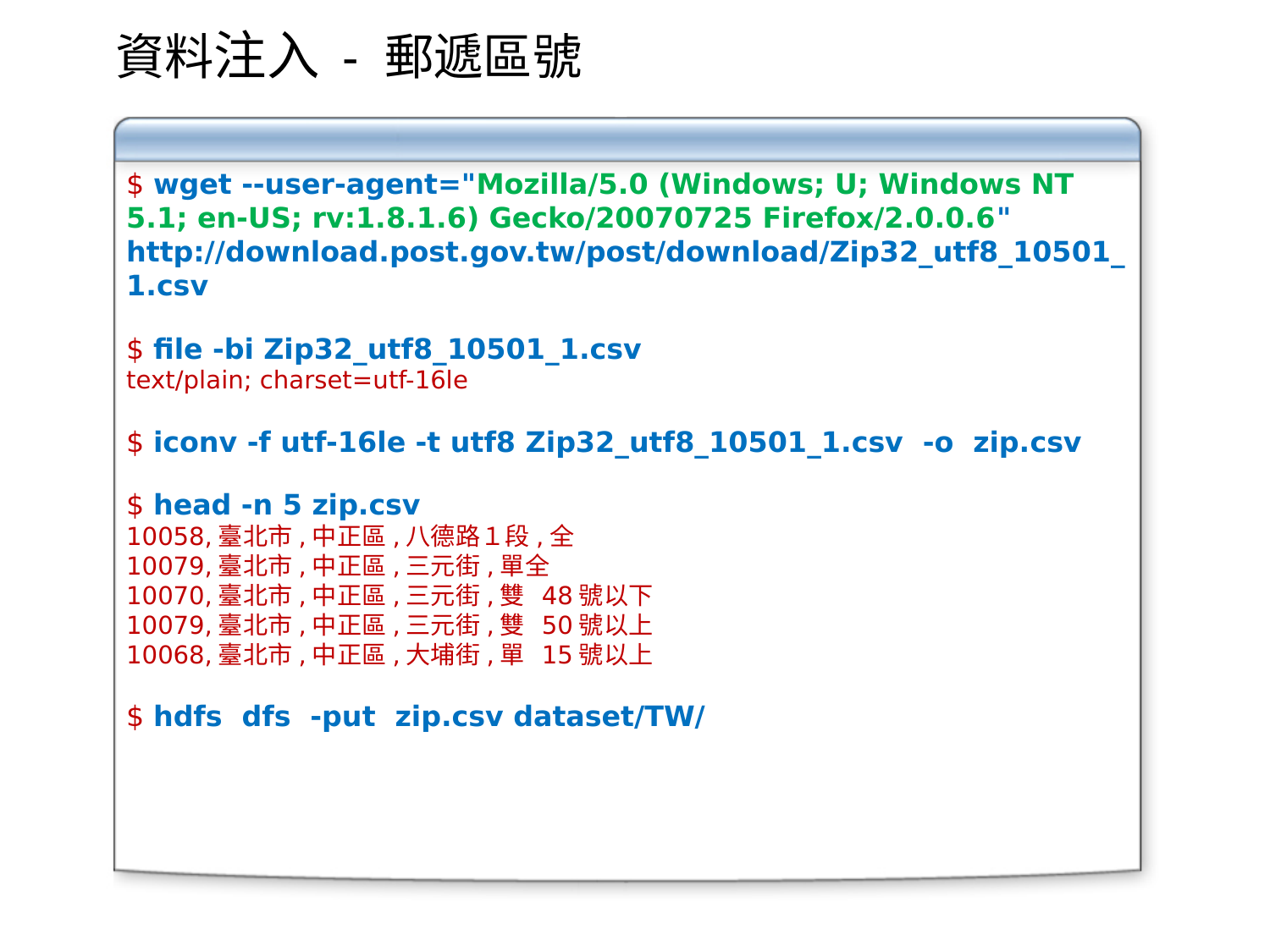

資料注入 - 郵遞區號
$ wget --user-agent="Mozilla/5.0 (Windows; U; Windows NT 5.1; en-US; rv:1.8.1.6) Gecko/20070725 Firefox/2.0.0.6"  http://download.post.gov.tw/post/download/Zip32_utf8_10501_1.csv

$ file -bi Zip32_utf8_10501_1.csv
text/plain; charset=utf-16le

$ iconv -f utf-16le -t utf8 Zip32_utf8_10501_1.csv  -o  zip.csv

$ head -n 5 zip.csv
10058,臺北市,中正區,八德路１段,全
10079,臺北市,中正區,三元街,單全
10070,臺北市,中正區,三元街,雙  48號以下
10079,臺北市,中正區,三元街,雙  50號以上
10068,臺北市,中正區,大埔街,單  15號以上

$ hdfs  dfs  -put  zip.csv dataset/TW/